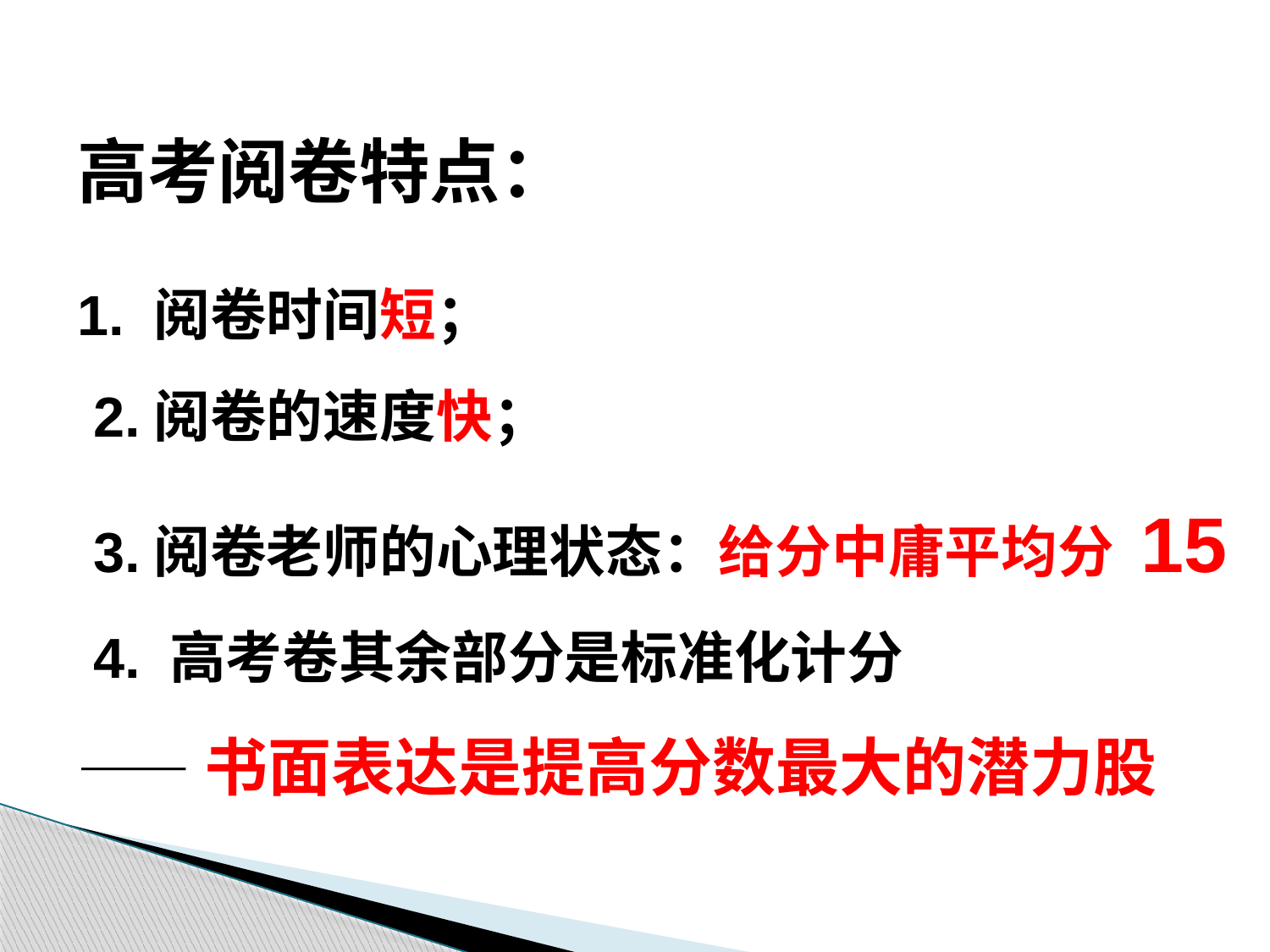

高考阅卷特点：
1. 阅卷时间短；
 2.阅卷的速度快；
 3.阅卷老师的心理状态：给分中庸平均分 15
 4. 高考卷其余部分是标准化计分
——书面表达是提高分数最大的潜力股